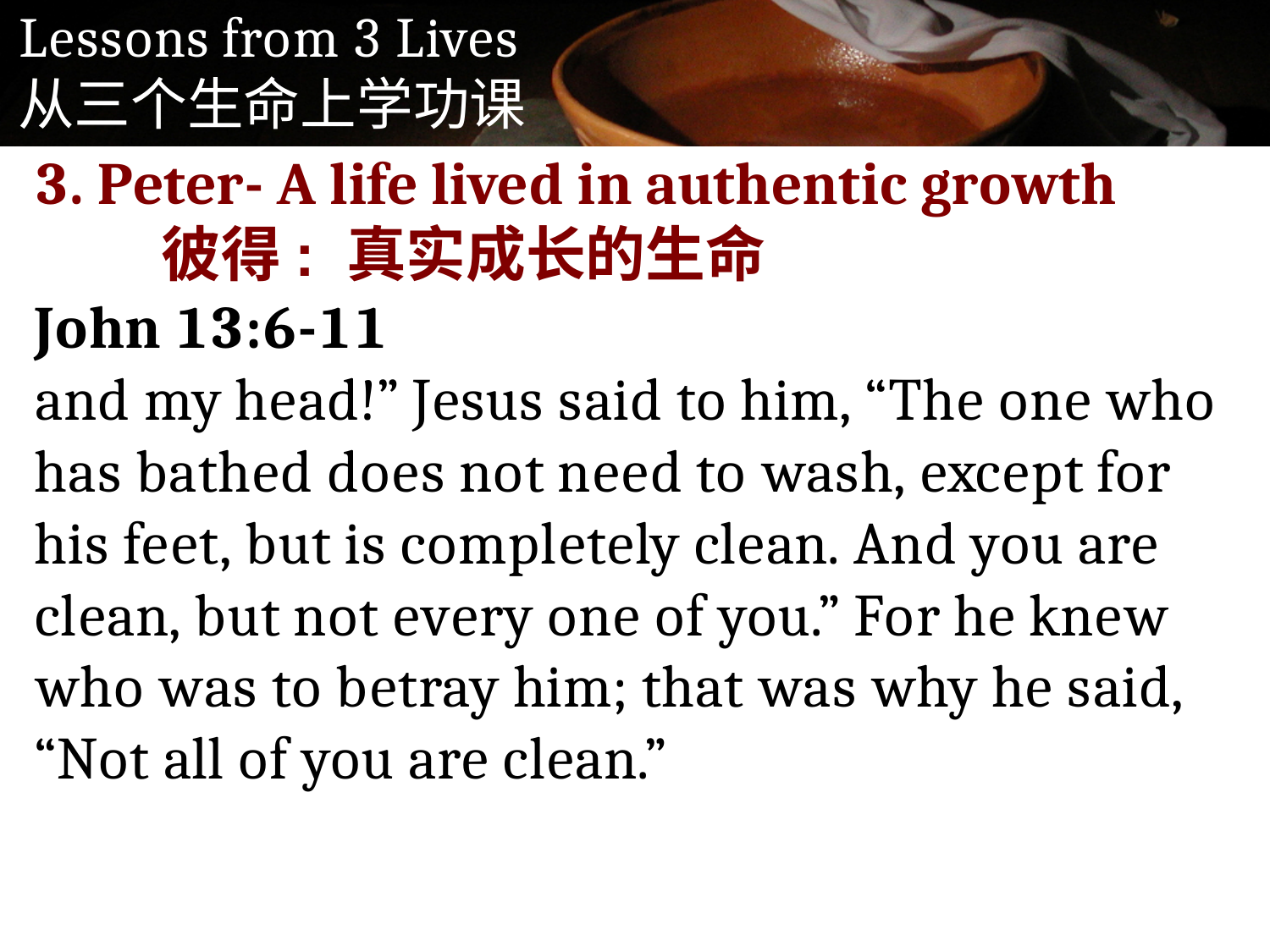

3. Peter- A life lived in authentic growth
	彼得: 真实成长的生命
John 13:6-11
and my head!” Jesus said to him, “The one who has bathed does not need to wash, except for his feet, but is completely clean. And you are clean, but not every one of you.” For he knew who was to betray him; that was why he said, “Not all of you are clean.”